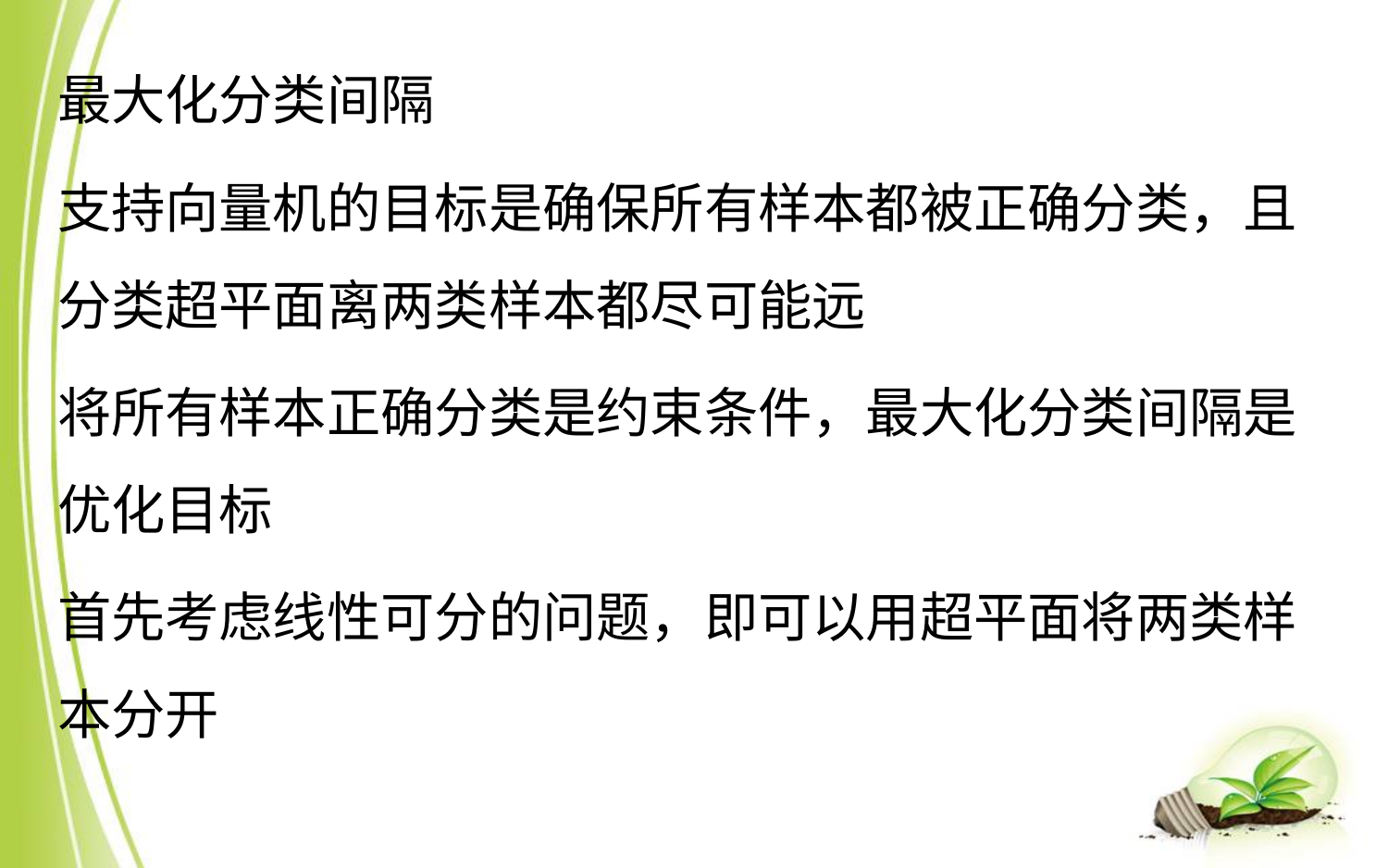

最大化分类间隔
支持向量机的目标是确保所有样本都被正确分类，且分类超平面离两类样本都尽可能远
将所有样本正确分类是约束条件，最大化分类间隔是优化目标
首先考虑线性可分的问题，即可以用超平面将两类样本分开